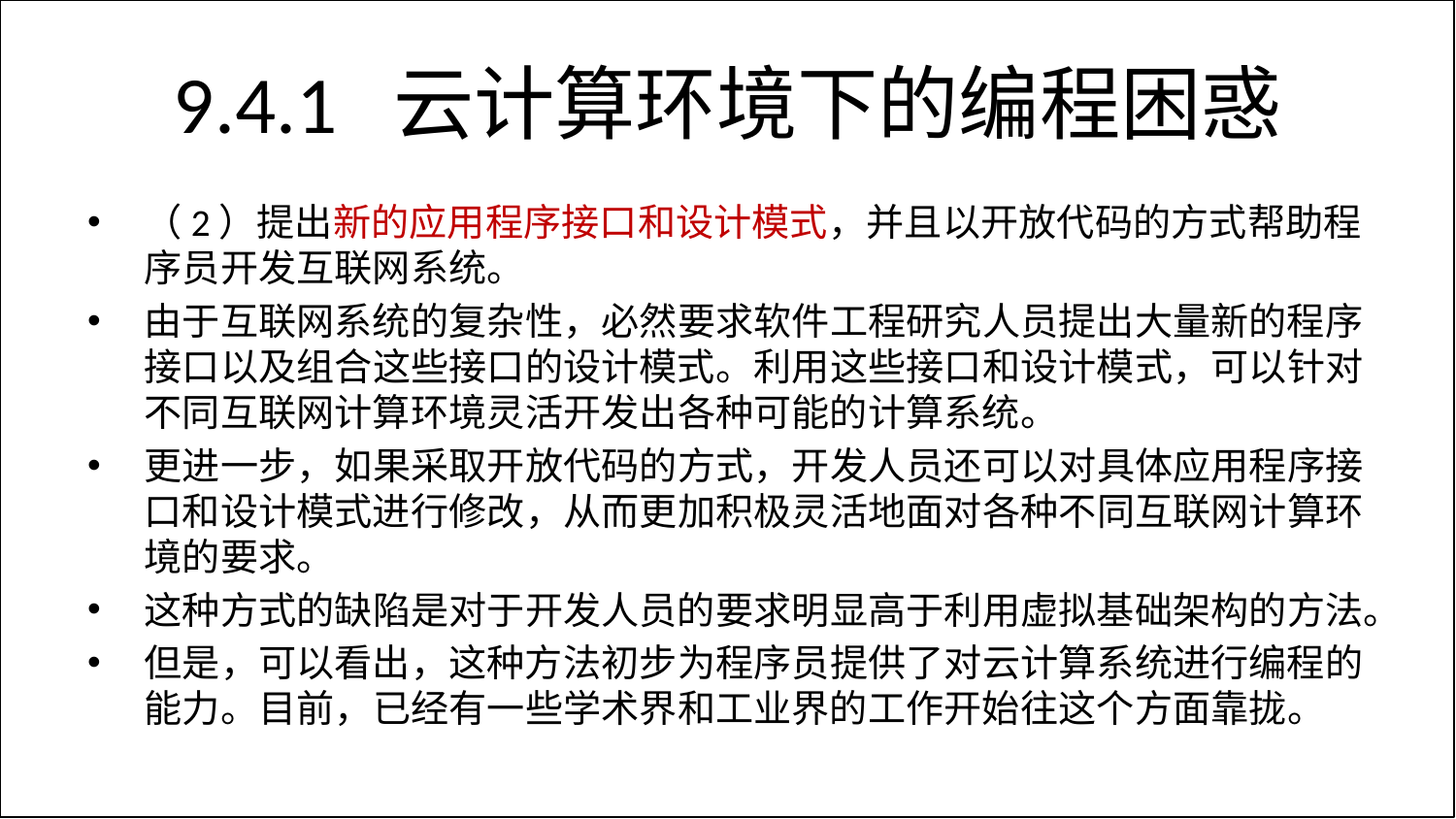

# 9.4.1  云计算环境下的编程困惑
（2）提出新的应用程序接口和设计模式，并且以开放代码的方式帮助程序员开发互联网系统。
由于互联网系统的复杂性，必然要求软件工程研究人员提出大量新的程序接口以及组合这些接口的设计模式。利用这些接口和设计模式，可以针对不同互联网计算环境灵活开发出各种可能的计算系统。
更进一步，如果采取开放代码的方式，开发人员还可以对具体应用程序接口和设计模式进行修改，从而更加积极灵活地面对各种不同互联网计算环境的要求。
这种方式的缺陷是对于开发人员的要求明显高于利用虚拟基础架构的方法。
但是，可以看出，这种方法初步为程序员提供了对云计算系统进行编程的能力。目前，已经有一些学术界和工业界的工作开始往这个方面靠拢。